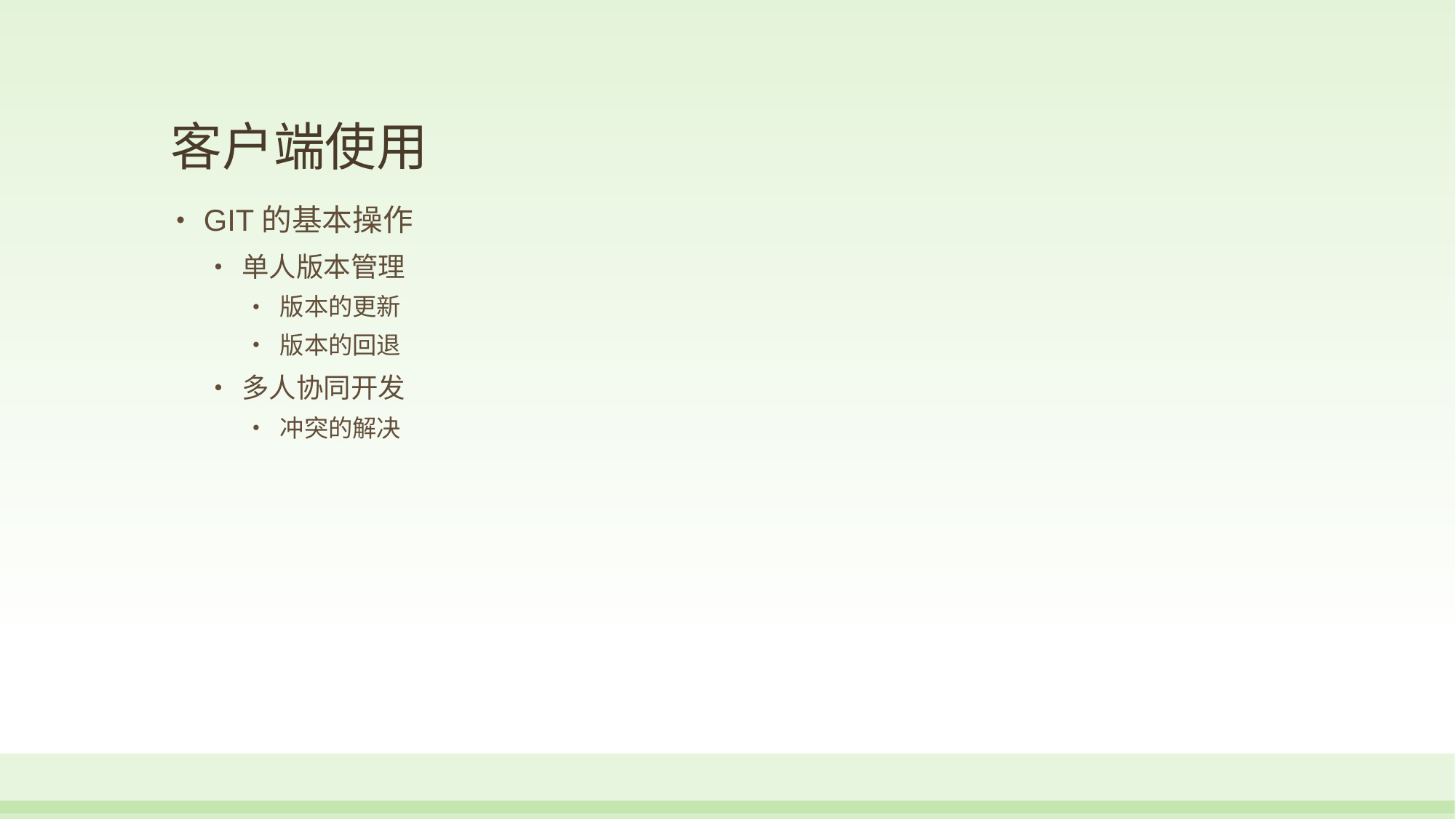

# 客户端使用
GIT的基本操作
单人版本管理
版本的更新
版本的回退
多人协同开发
冲突的解决